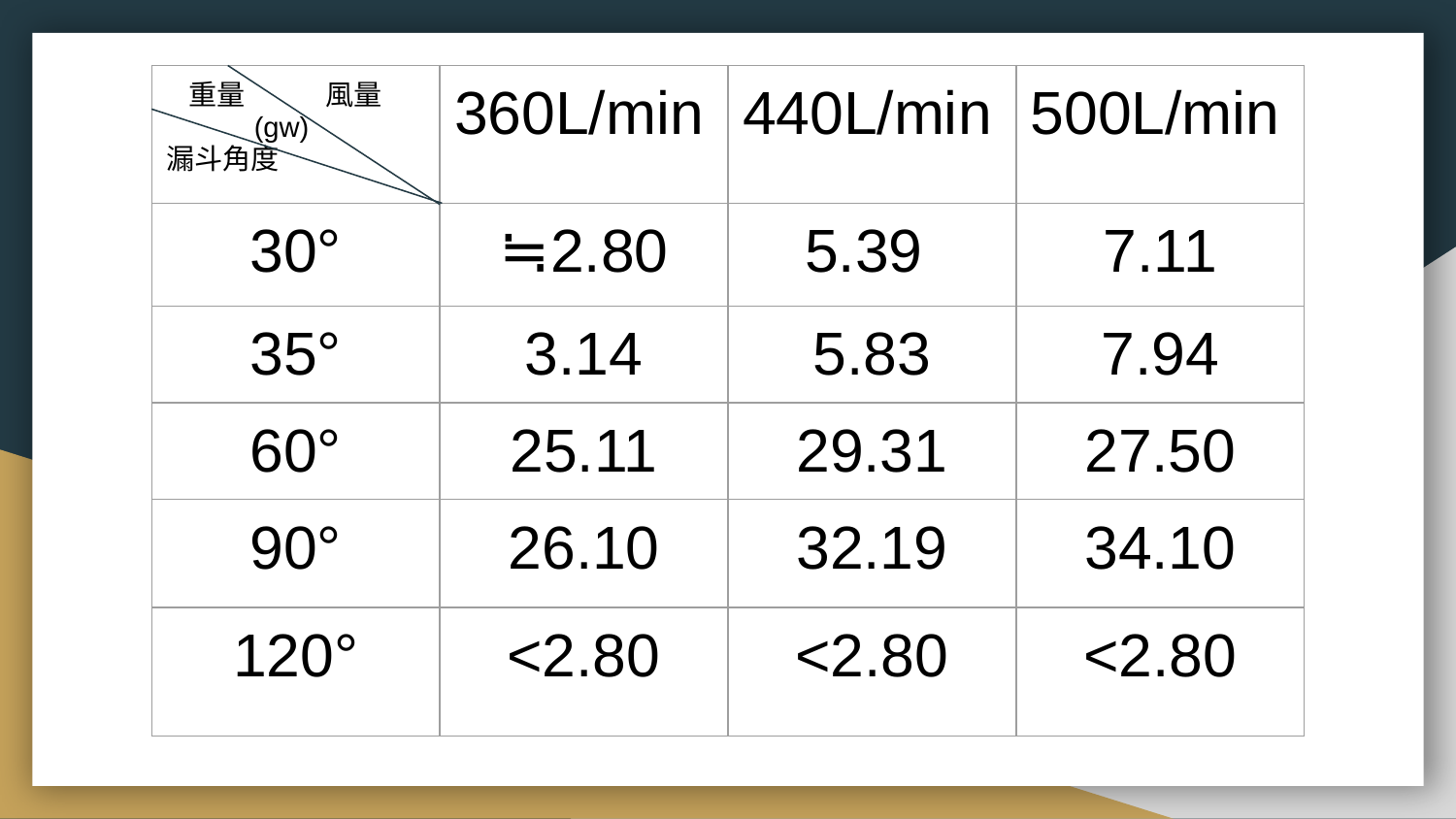

| 重量 風量 (gw) 漏斗角度 | 360L/min | 440L/min | 500L/min |
| --- | --- | --- | --- |
| 30° | ≒2.80 | 5.39 | 7.11 |
| 35° | 3.14 | 5.83 | 7.94 |
| 60° | 25.11 | 29.31 | 27.50 |
| 90° | 26.10 | 32.19 | 34.10 |
| 120° | <2.80 | <2.80 | <2.80 |